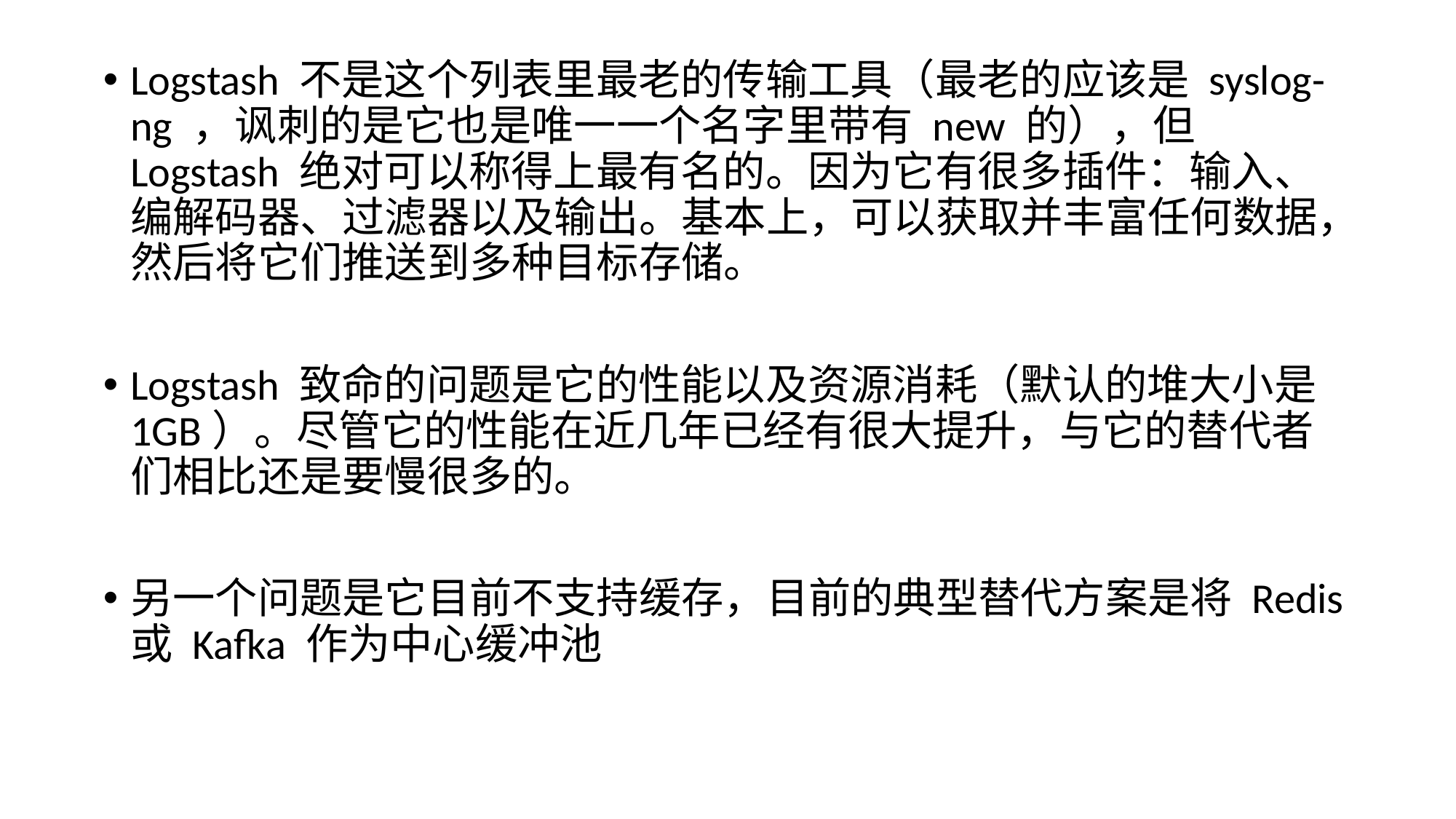

Logstash 不是这个列表里最老的传输工具（最老的应该是 syslog-ng ，讽刺的是它也是唯一一个名字里带有 new 的），但 Logstash 绝对可以称得上最有名的。因为它有很多插件：输入、编解码器、过滤器以及输出。基本上，可以获取并丰富任何数据，然后将它们推送到多种目标存储。

Logstash 致命的问题是它的性能以及资源消耗（默认的堆大小是 1GB）。尽管它的性能在近几年已经有很大提升，与它的替代者们相比还是要慢很多的。

另一个问题是它目前不支持缓存，目前的典型替代方案是将 Redis 或 Kafka 作为中心缓冲池